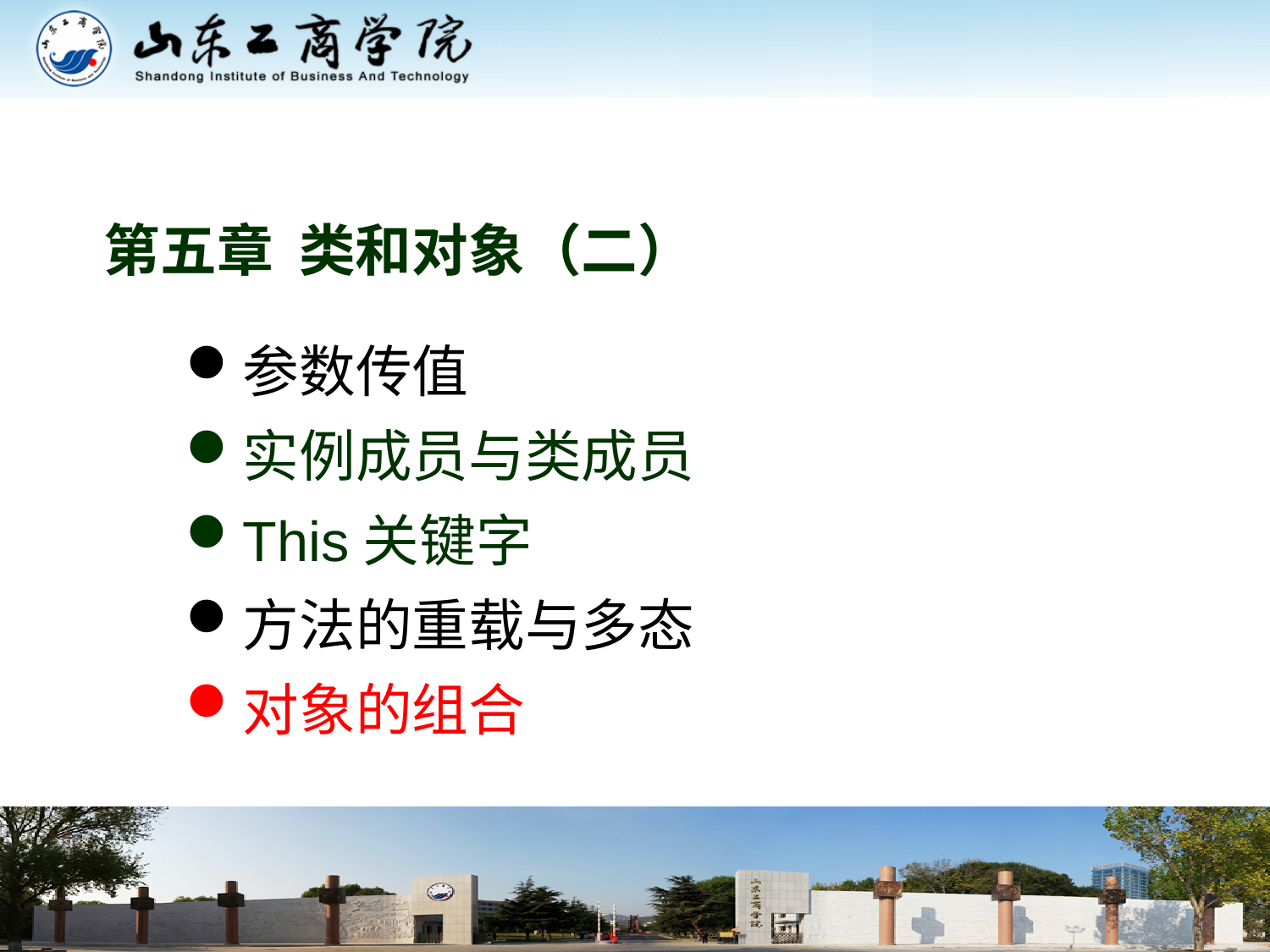

第五章  类和对象（二）
参数传值
实例成员与类成员
This关键字
方法的重载与多态
对象的组合